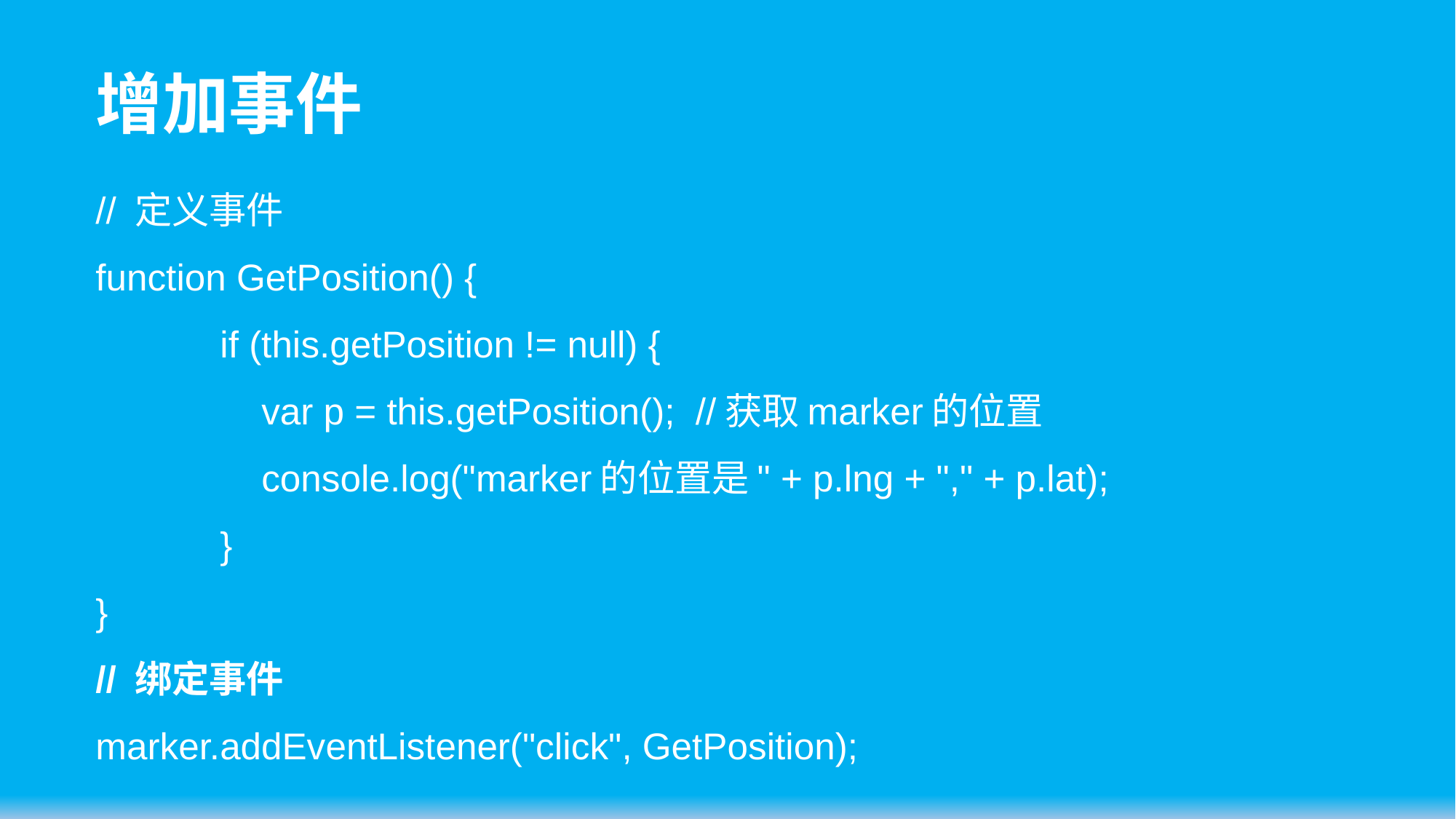

# 增加事件
// 定义事件
function GetPosition() {
            if (this.getPosition != null) {
                var p = this.getPosition();  //获取marker的位置
                console.log("marker的位置是" + p.lng + "," + p.lat);
            }
}
// 绑定事件
marker.addEventListener("click", GetPosition);